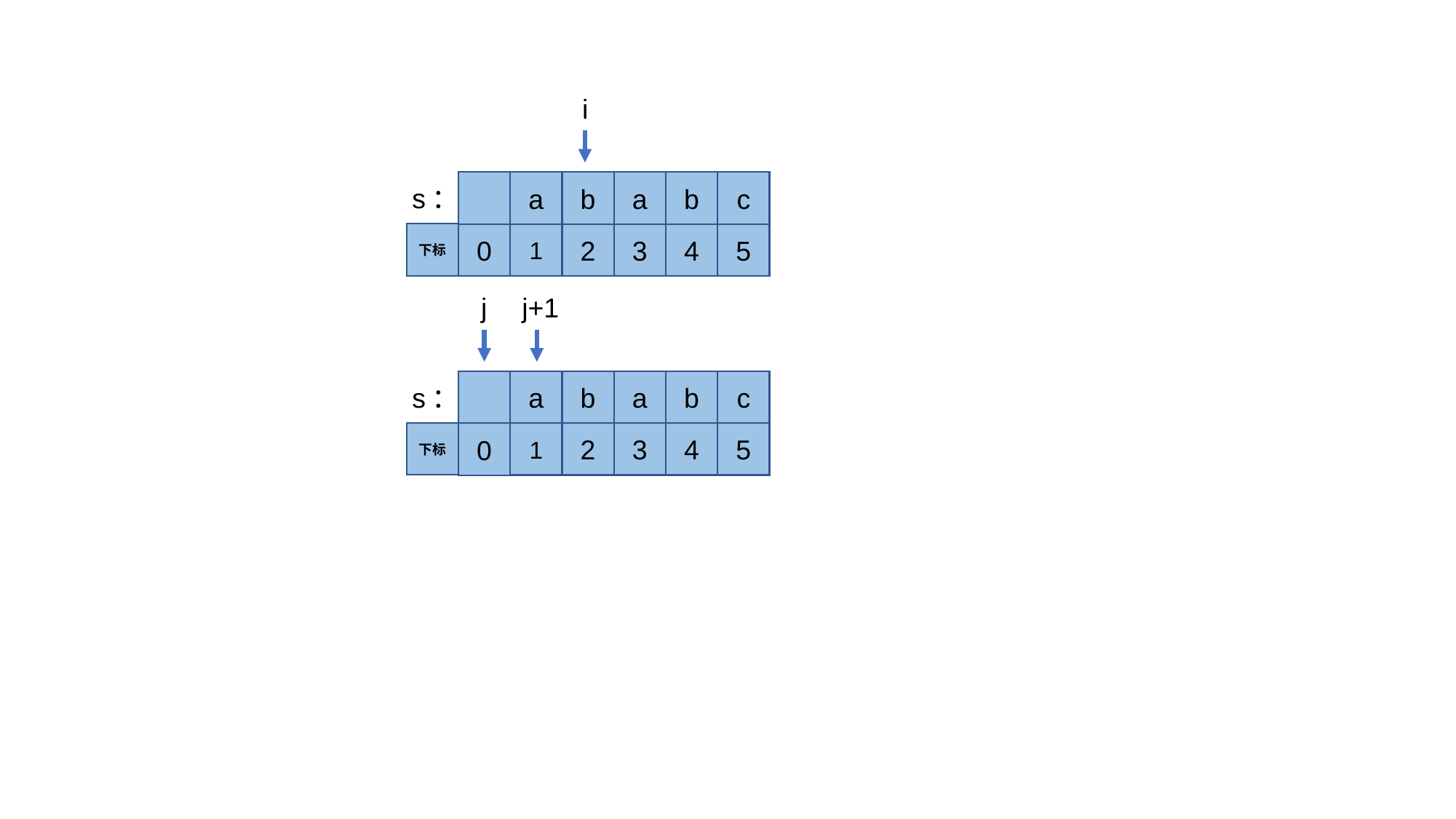

i

a
b
a
b
c
s：
下标
1
2
3
4
5
0
j
j+1

a
b
a
b
c
s：
下标
1
2
3
4
5
0